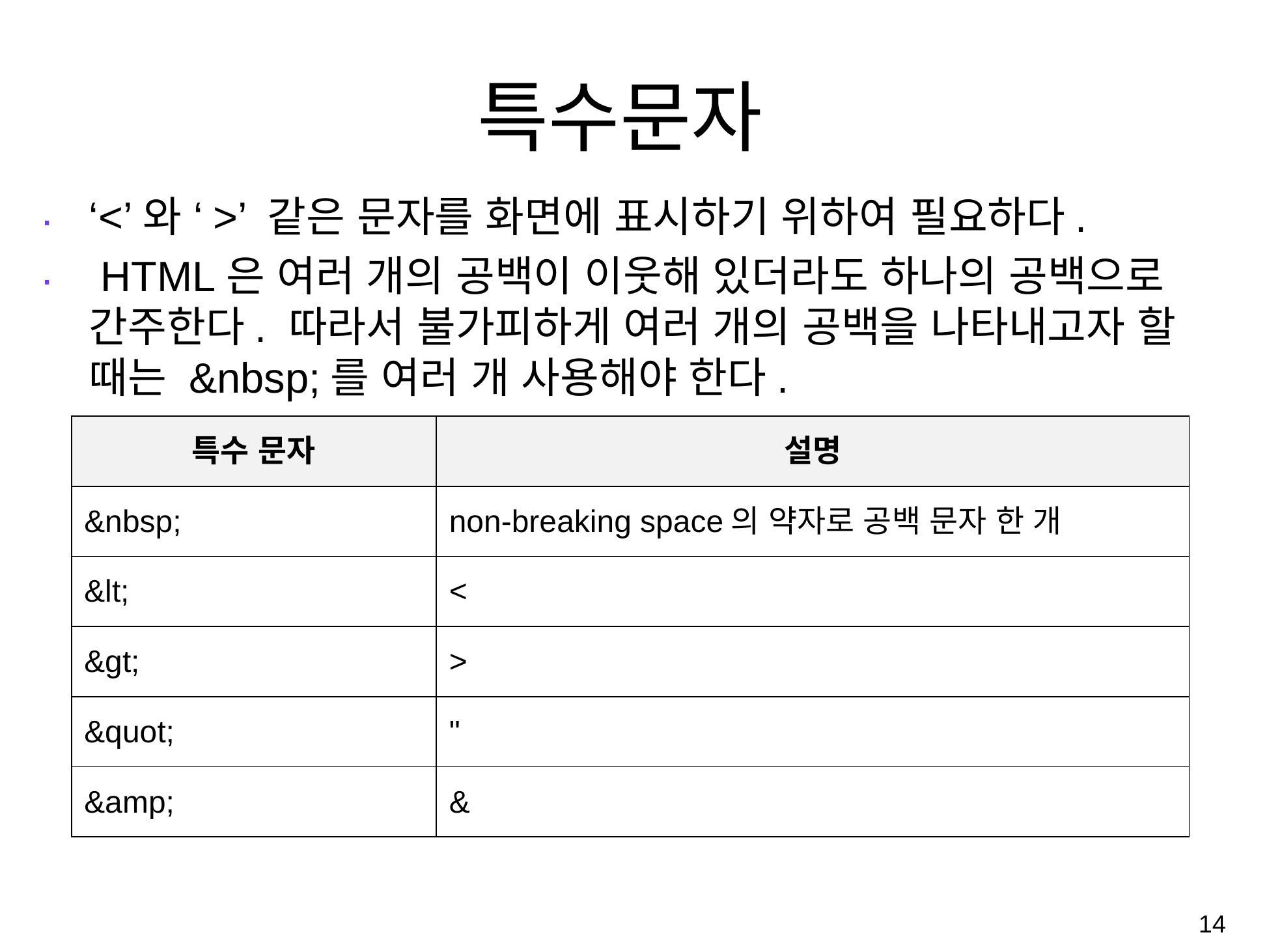

# 특수문자
‘<’와 ‘>’ 같은 문자를 화면에 표시하기 위하여 필요하다.
 HTML은 여러 개의 공백이 이웃해 있더라도 하나의 공백으로 간주한다. 따라서 불가피하게 여러 개의 공백을 나타내고자 할 때는 &nbsp;를 여러 개 사용해야 한다.
| 특수 문자 | 설명 |
| --- | --- |
| &nbsp; | non-breaking space의 약자로 공백 문자 한 개 |
| &lt; | < |
| &gt; | > |
| &quot; | " |
| &amp; | & |
14